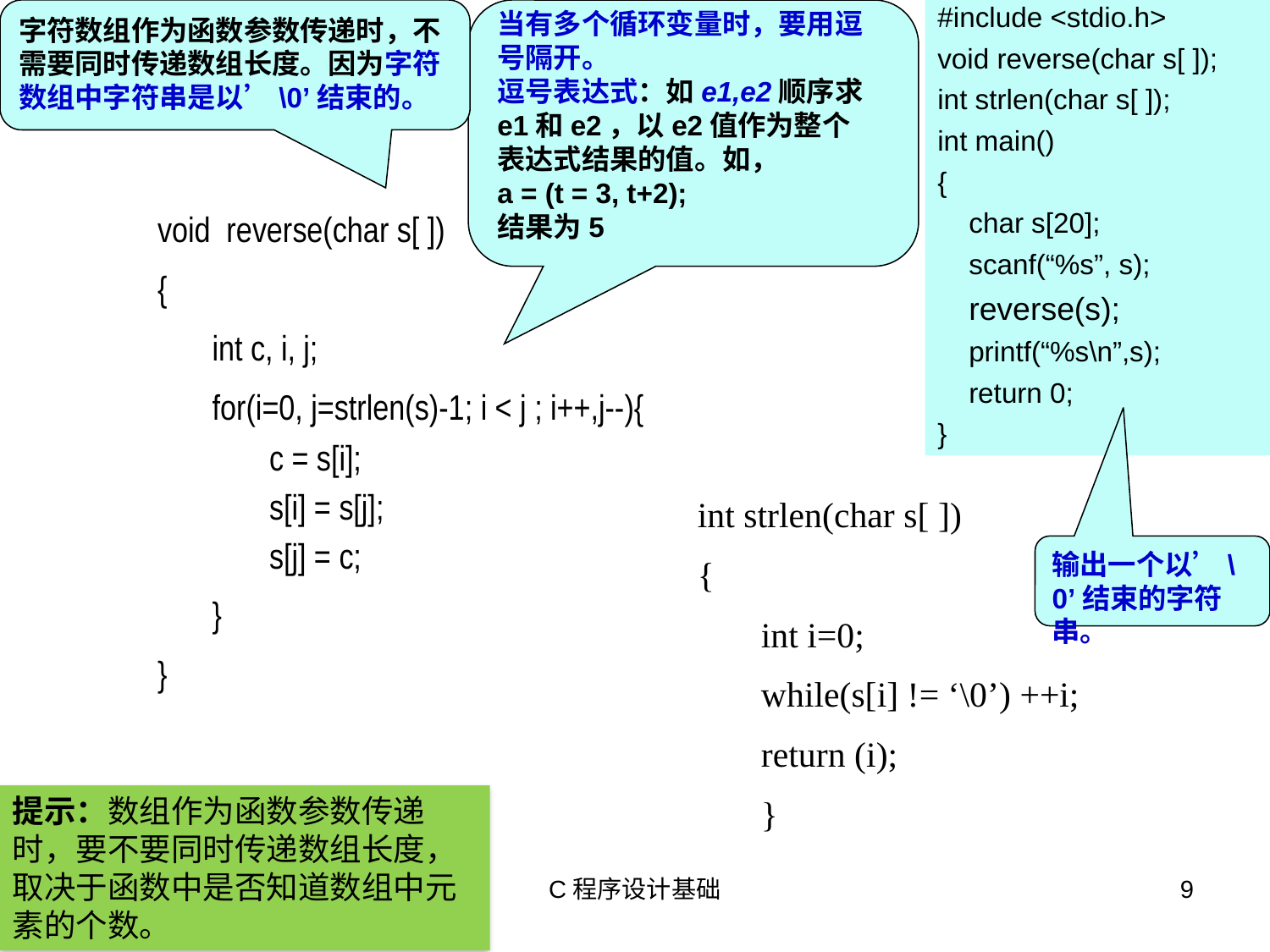

字符数组作为函数参数传递时，不需要同时传递数组长度。因为字符数组中字符串是以’\0’结束的。
#include <stdio.h>
void reverse(char s[ ]);
int strlen(char s[ ]);
int main()
{
    char s[20];
    scanf(“%s”, s);
    reverse(s);
    printf(“%s\n”,s);
    return 0;
}

当有多个循环变量时，要用逗号隔开。
逗号表达式：如e1,e2顺序求e1和e2，以e2值作为整个表达式结果的值。如，
a = (t = 3, t+2);
结果为5
# 问题2.5：代码实现
void  reverse(char s[ ])
{
int c, i, j;
for(i=0, j=strlen(s)-1; i < j ; i++,j--){
c = s[i];
s[i] = s[j];
s[j] = c;
}
}

int strlen(char s[ ])
{
int i=0;
while(s[i] != ‘\0’) ++i;
return (i);
}
输出一个以’\0’结束的字符串。
提示：数组作为函数参数传递时，要不要同时传递数组长度，取决于函数中是否知道数组中元素的个数。
C程序设计基础
9